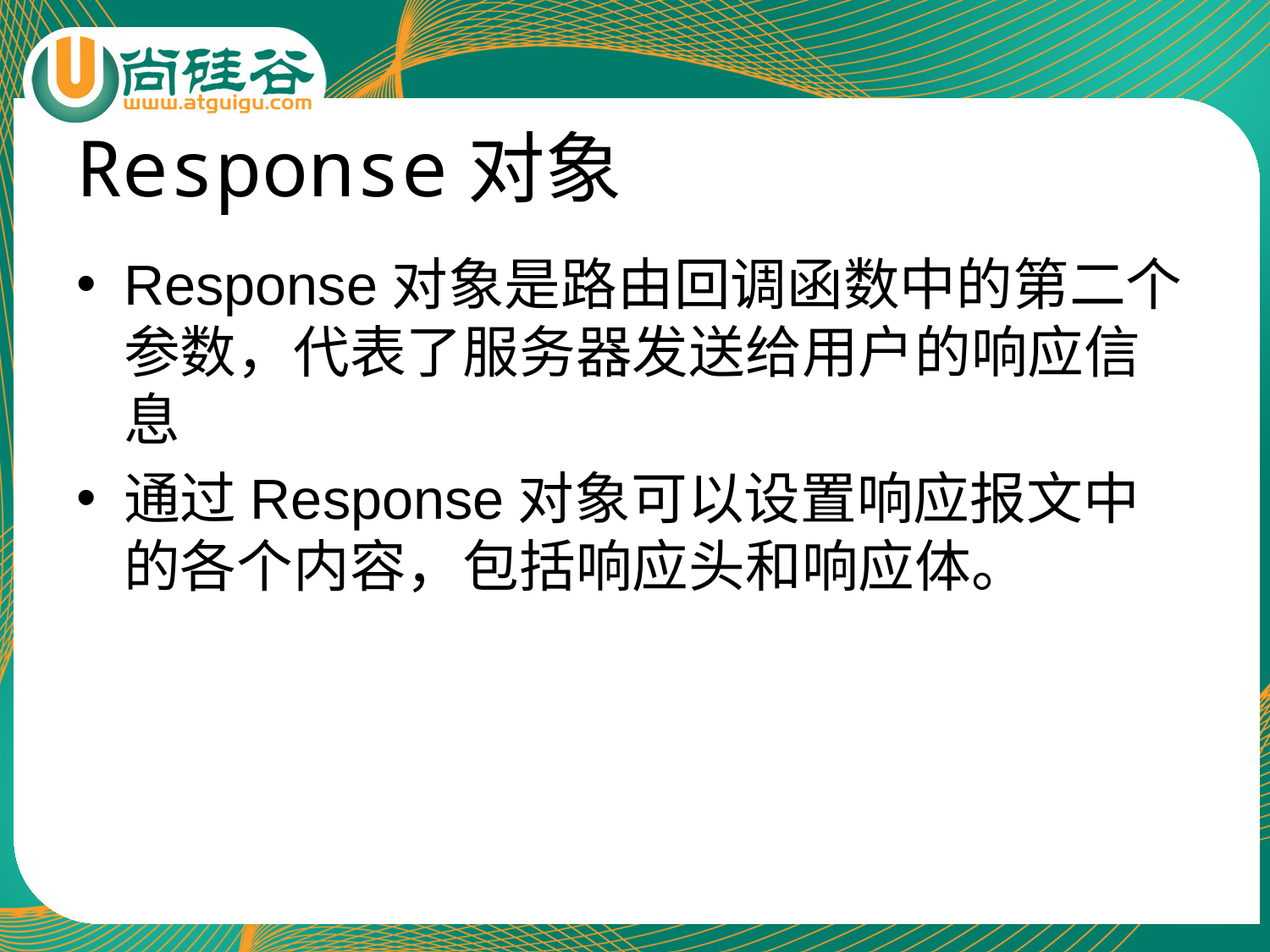

# Response对象
Response对象是路由回调函数中的第二个参数，代表了服务器发送给用户的响应信息
通过Response对象可以设置响应报文中的各个内容，包括响应头和响应体。